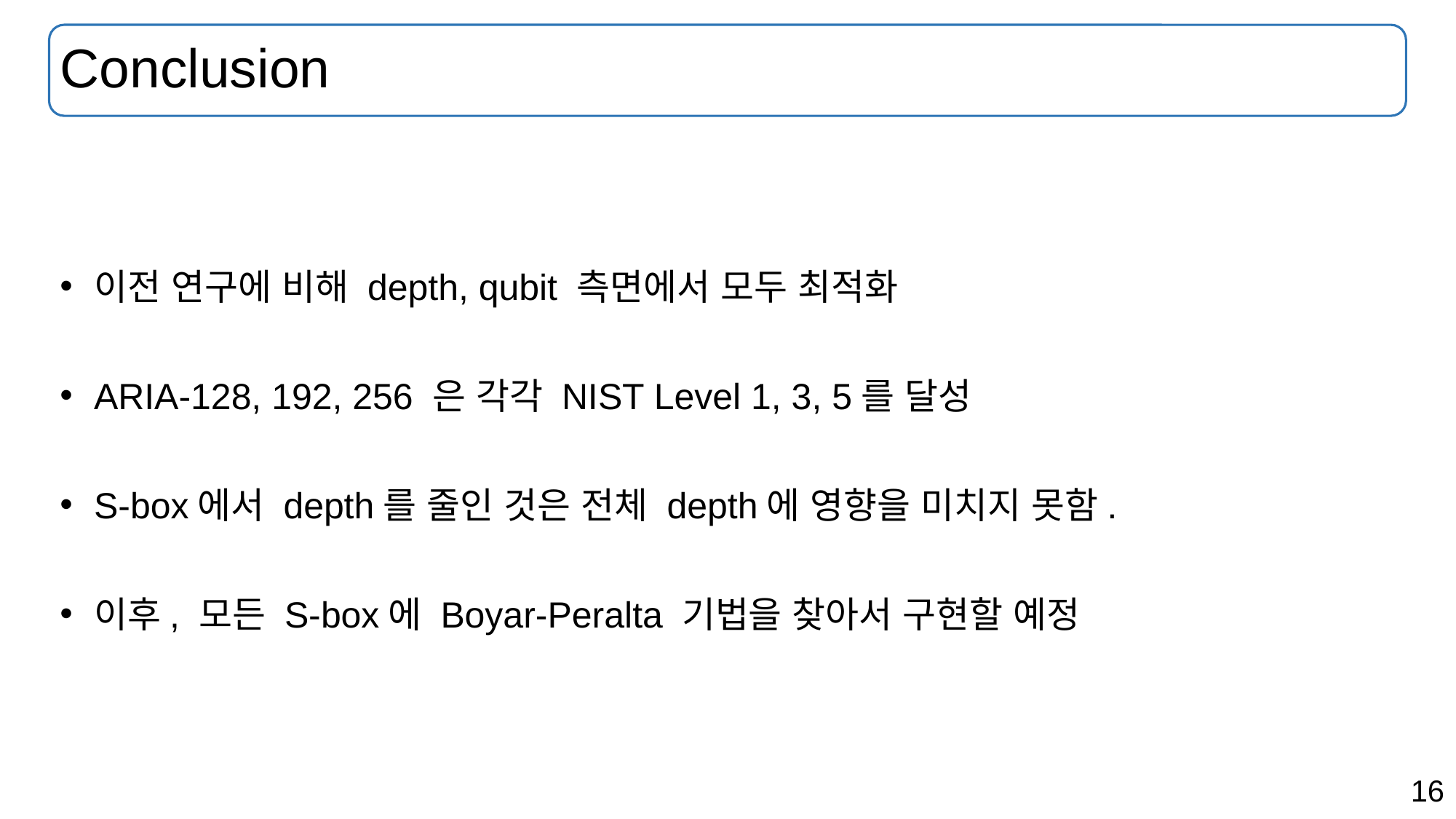

# Conclusion
이전 연구에 비해 depth, qubit 측면에서 모두 최적화
ARIA-128, 192, 256 은 각각 NIST Level 1, 3, 5를 달성
S-box에서 depth를 줄인 것은 전체 depth에 영향을 미치지 못함.
이후, 모든 S-box에 Boyar-Peralta 기법을 찾아서 구현할 예정